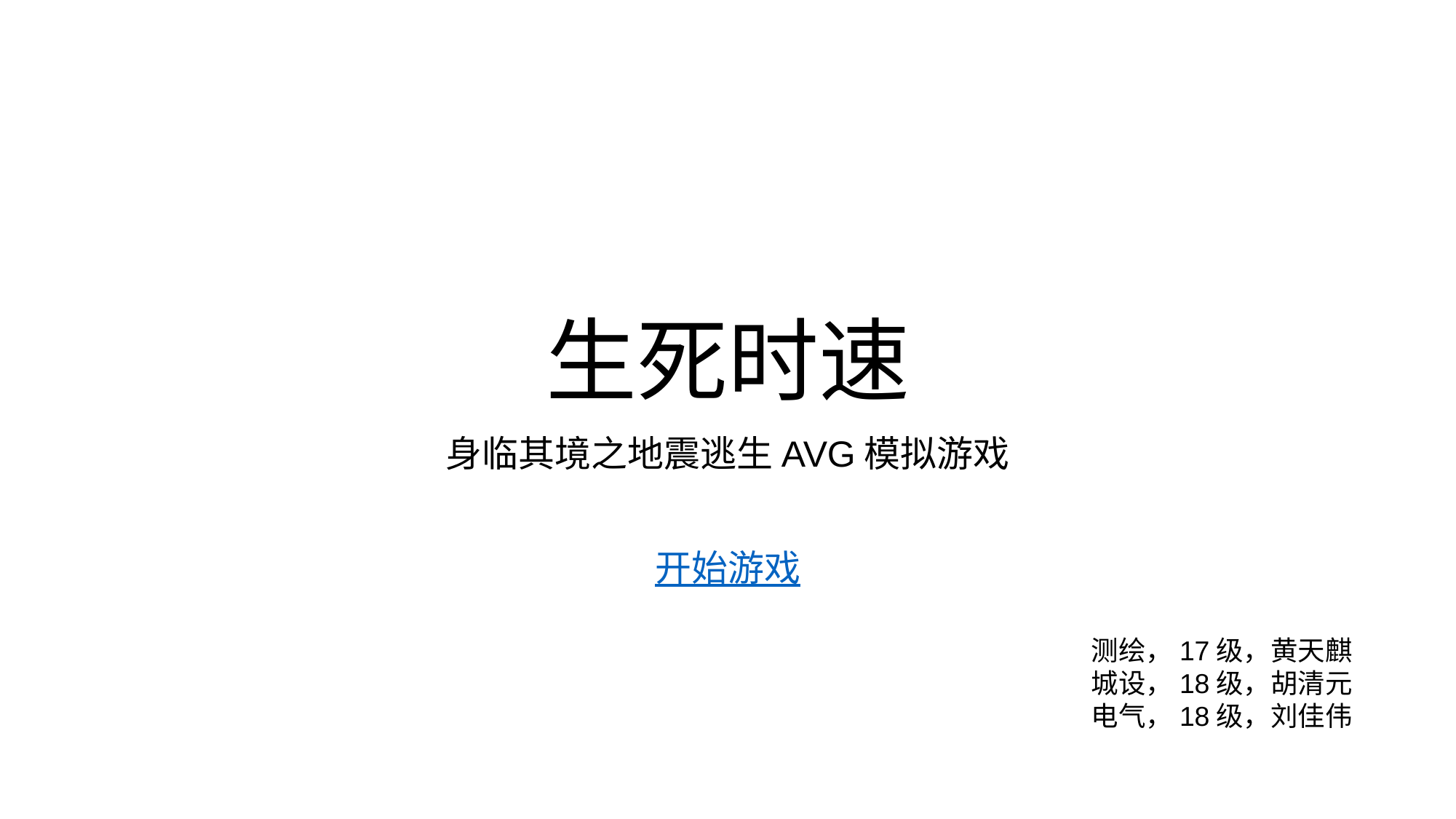

# 生死时速
身临其境之地震逃生AVG模拟游戏

开始游戏

测绘，17级，黄天麒
城设，18级，胡清元
电气，18级，刘佳伟